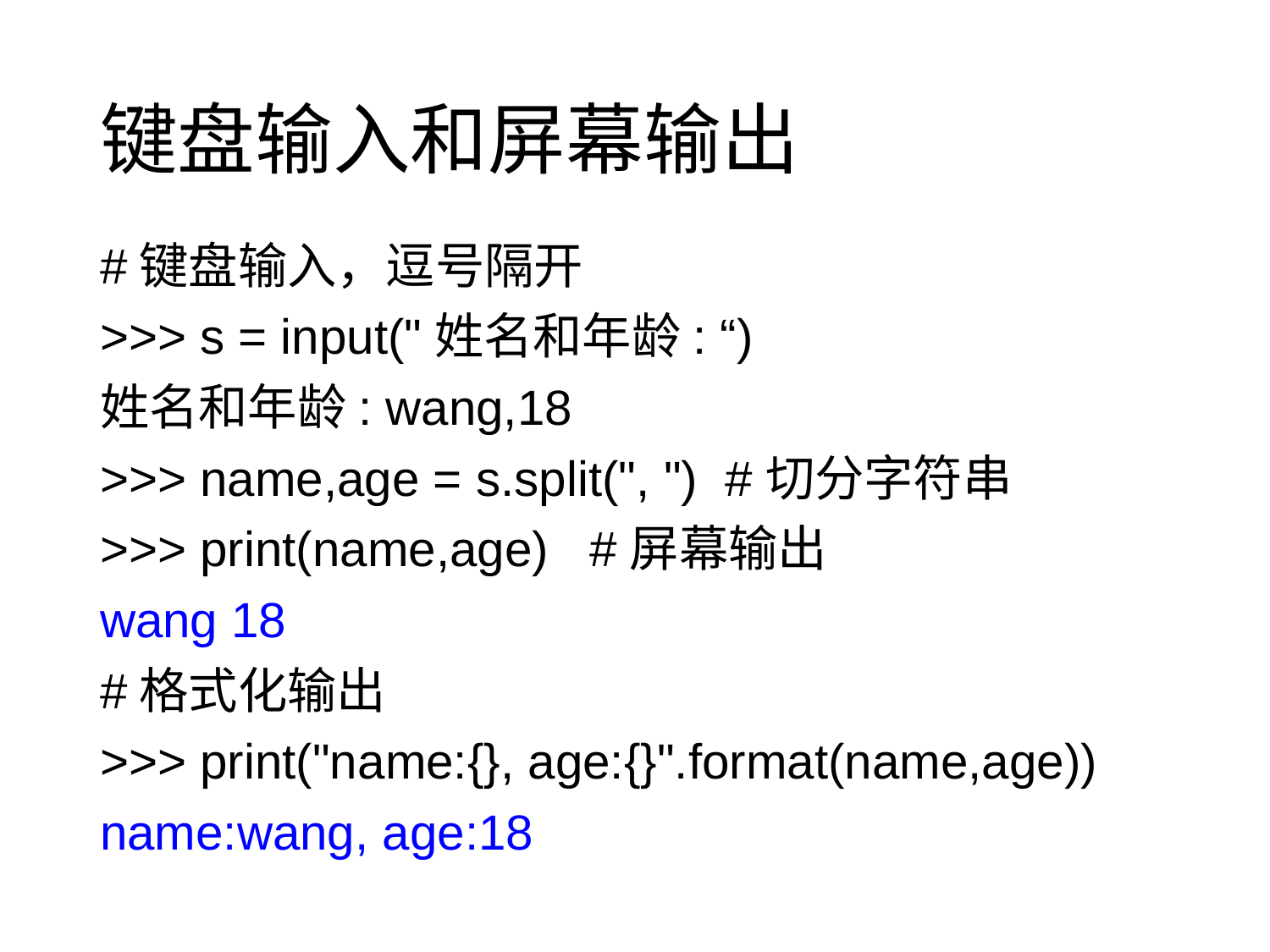

# 键盘输入和屏幕输出
#键盘输入，逗号隔开
>>> s = input("姓名和年龄: “)
姓名和年龄: wang,18
>>> name,age = s.split(", ")  #切分字符串
>>> print(name,age)   #屏幕输出
wang 18
#格式化输出
>>> print("name:{}, age:{}".format(name,age))
name:wang, age:18